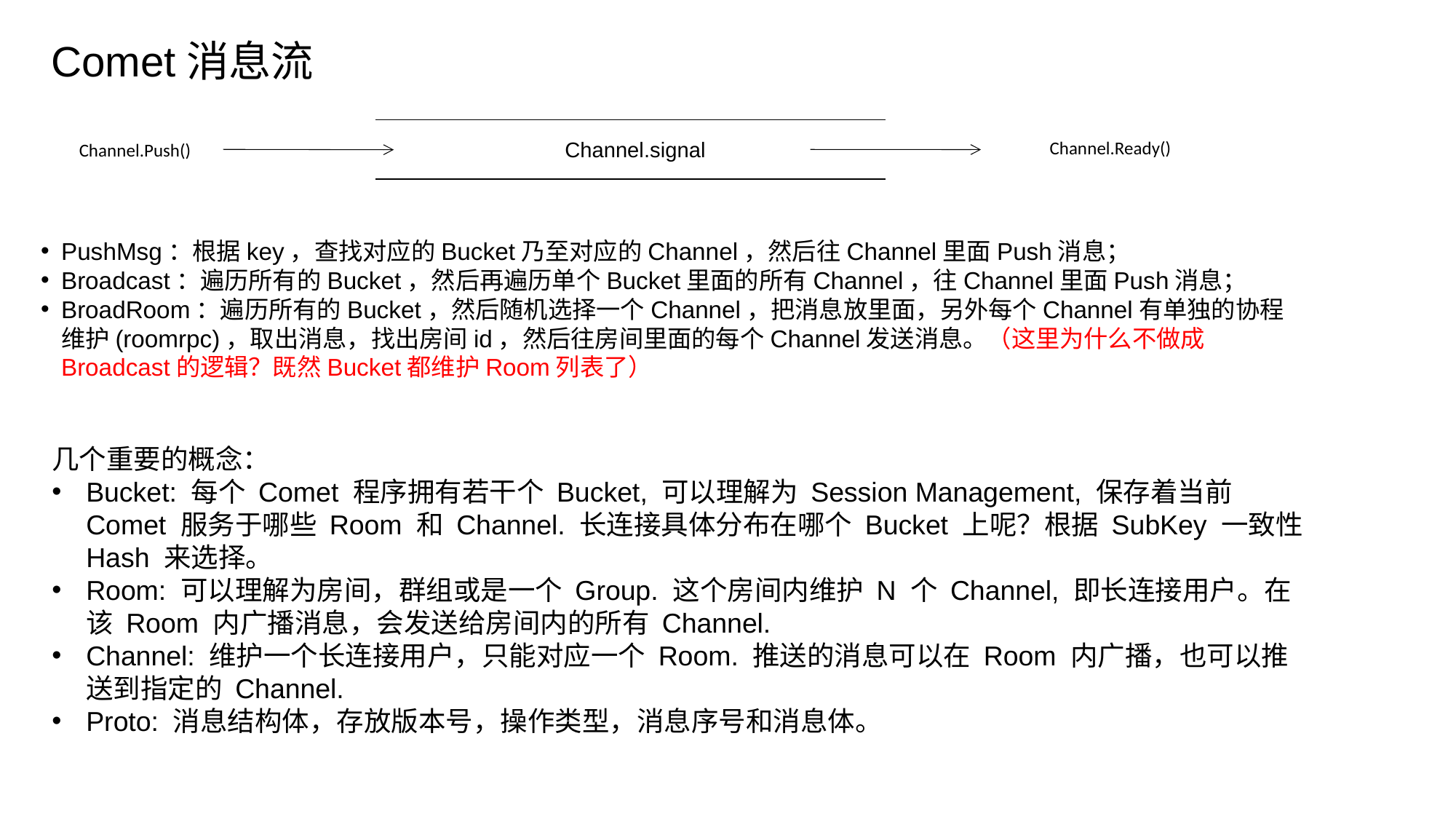

Comet消息流
Channel.signal
Channel.Ready()
Channel.Push()
PushMsg：根据key，查找对应的Bucket乃至对应的Channel，然后往Channel里面Push消息；
Broadcast：遍历所有的Bucket，然后再遍历单个Bucket里面的所有Channel，往Channel里面Push消息；
BroadRoom：遍历所有的Bucket，然后随机选择一个Channel，把消息放里面，另外每个Channel有单独的协程维护(roomrpc)，取出消息，找出房间id，然后往房间里面的每个Channel发送消息。（这里为什么不做成Broadcast的逻辑？既然Bucket都维护Room列表了）
几个重要的概念：
Bucket: 每个 Comet 程序拥有若干个 Bucket, 可以理解为 Session Management, 保存着当前 Comet 服务于哪些 Room 和 Channel. 长连接具体分布在哪个 Bucket 上呢？根据 SubKey 一致性 Hash 来选择。
Room: 可以理解为房间，群组或是一个 Group. 这个房间内维护 N 个 Channel, 即长连接用户。在该 Room 内广播消息，会发送给房间内的所有 Channel.
Channel: 维护一个长连接用户，只能对应一个 Room. 推送的消息可以在 Room 内广播，也可以推送到指定的 Channel.
Proto: 消息结构体，存放版本号，操作类型，消息序号和消息体。